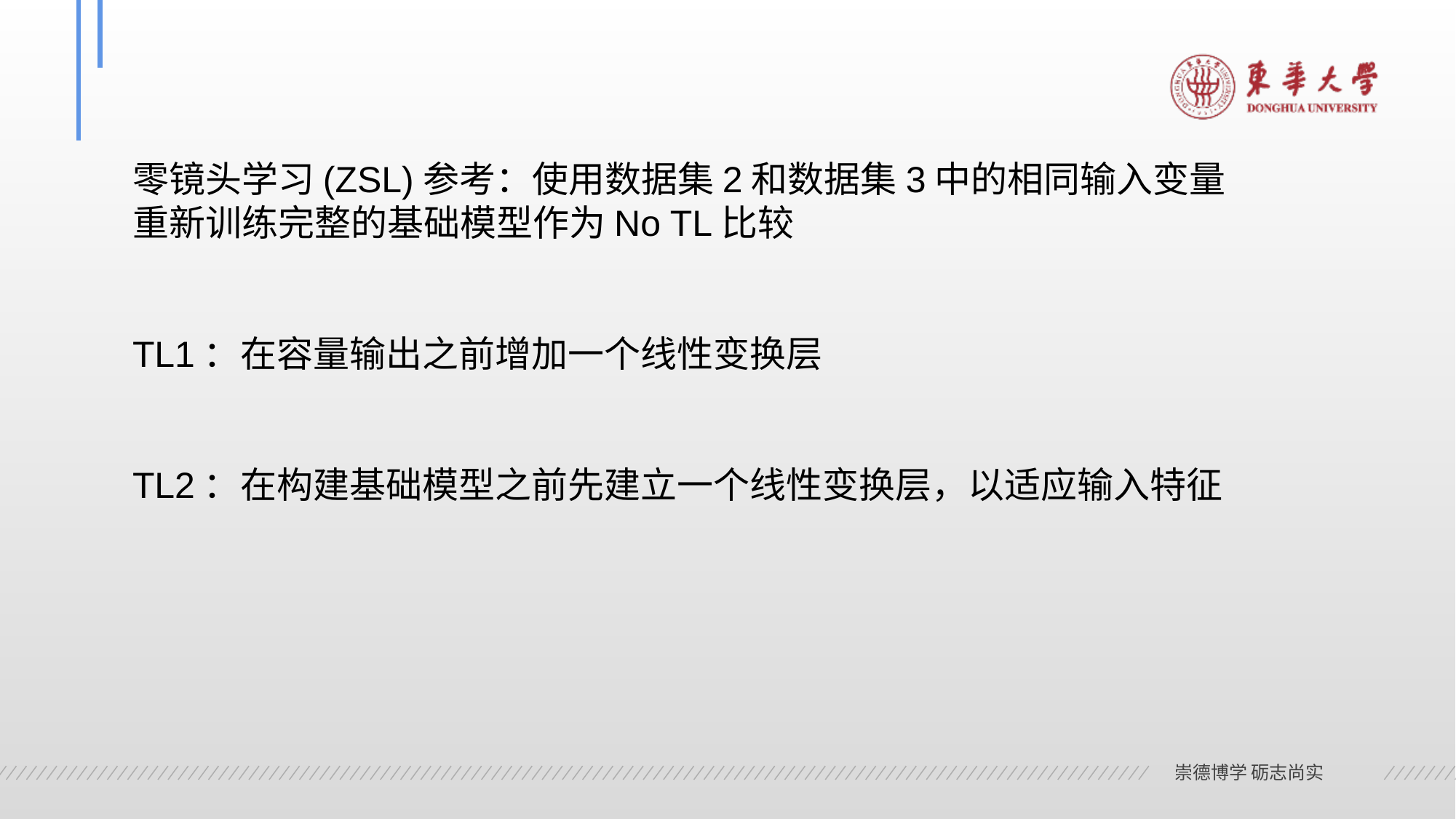

零镜头学习(ZSL)参考：使用数据集2和数据集3中的相同输入变量重新训练完整的基础模型作为No TL比较

TL1：在容量输出之前增加一个线性变换层

TL2：在构建基础模型之前先建立一个线性变换层，以适应输入特征